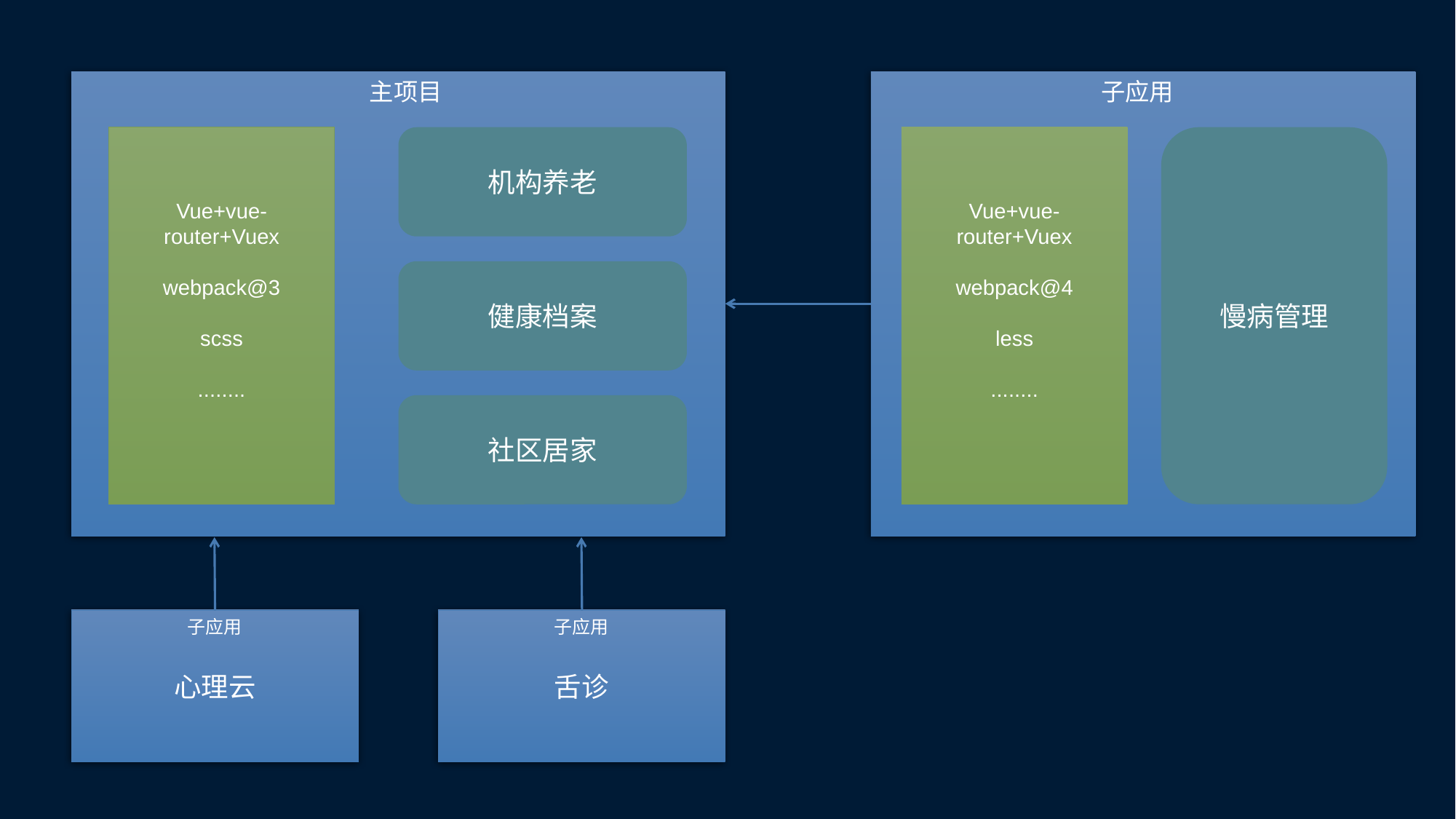

主项目

子应用
Vue+vue-router+Vuex
webpack@3
scss
........
机构养老
慢病管理
Vue+vue-router+Vuex
webpack@4
less
........
健康档案
社区居家
心理云
子应用
舌诊
子应用